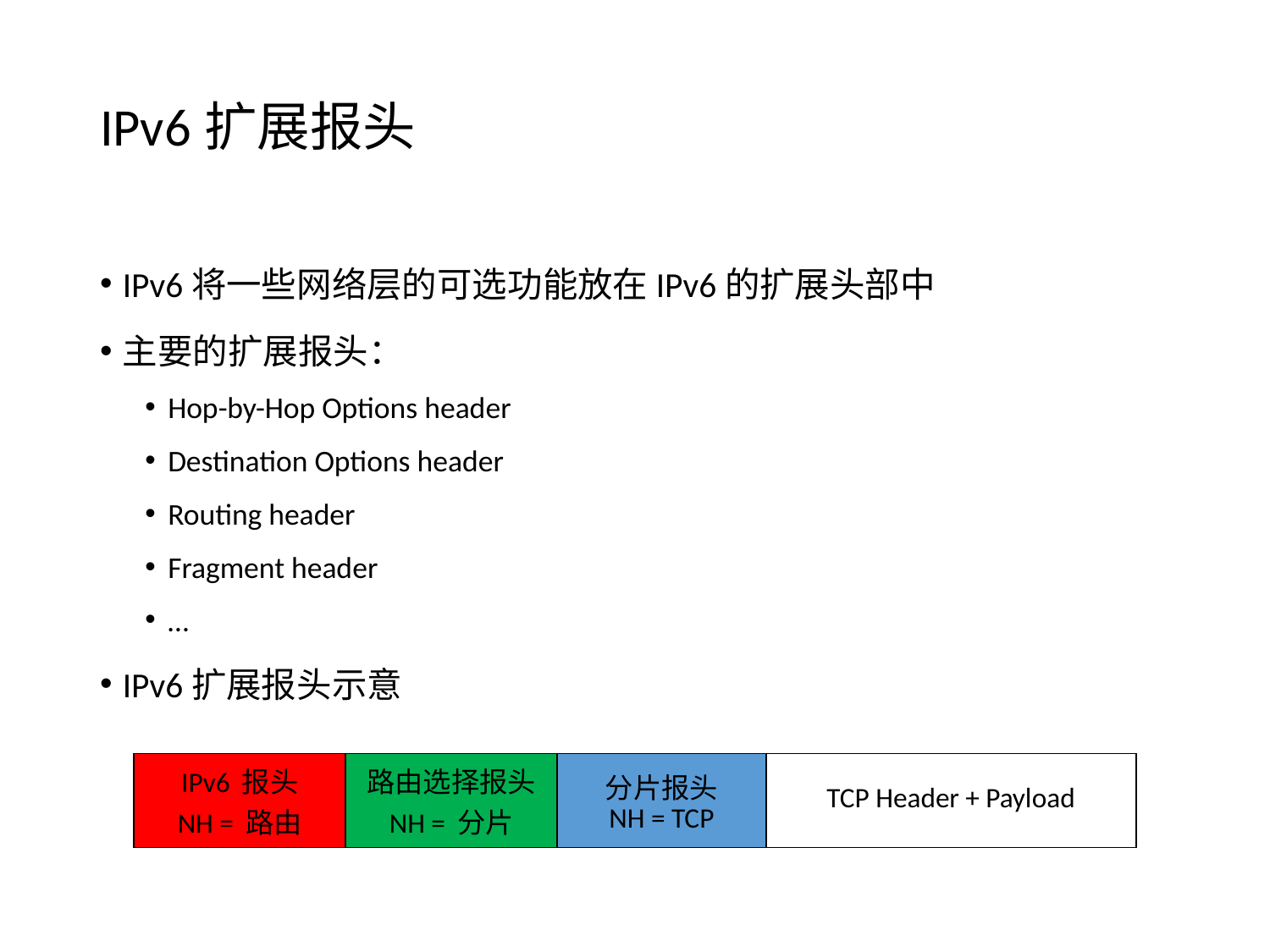

# IPv6扩展报头
IPv6将一些网络层的可选功能放在IPv6的扩展头部中
主要的扩展报头：
Hop-by-Hop Options header
Destination Options header
Routing header
Fragment header
…
IPv6扩展报头示意
| IPv6 报头 NH = 路由 | 路由选择报头 NH = 分片 | 分片报头 NH = TCP | TCP Header + Payload |
| --- | --- | --- | --- |
42